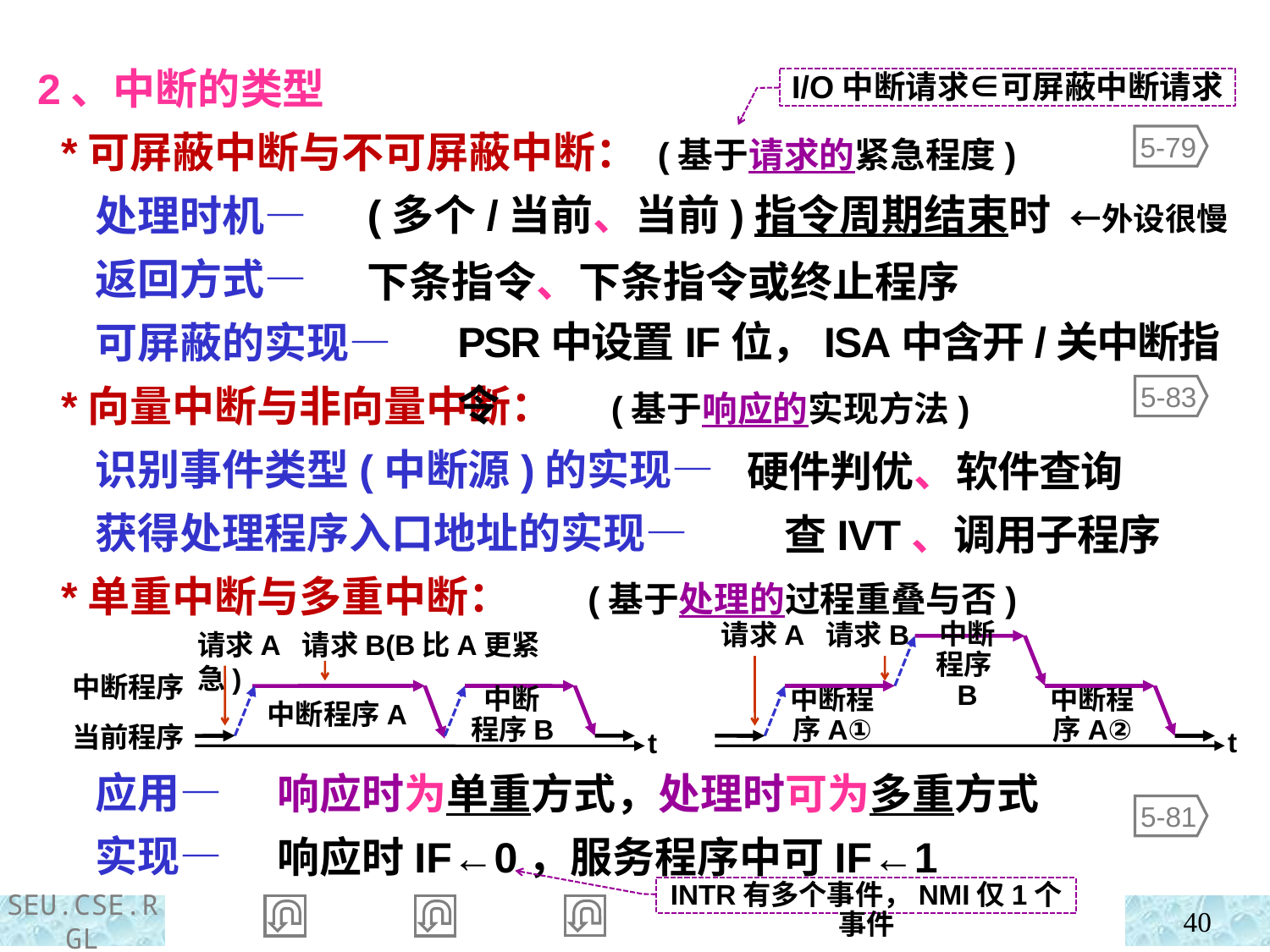

2、中断的类型
  *可屏蔽中断与不可屏蔽中断： (基于请求的紧急程度)
     处理时机—
     返回方式—
     可屏蔽的实现—
  *向量中断与非向量中断：     (基于响应的实现方法)
     识别事件类型(中断源)的实现—
     获得处理程序入口地址的实现—
  *单重中断与多重中断：       (基于处理的过程重叠与否)

     应用—
     实现—
I/O中断请求∈可屏蔽中断请求
5-79
(多个/当前、当前)指令周期结束时  ←外设很慢
下条指令、下条指令或终止程序
PSR中设置IF位，ISA中含开/关中断指令
5-83
硬件判优、软件查询
   查IVT、调用子程序
请求A  请求B

中断
程序B

中断程序A①

中断程序A②
t

请求A  请求B(B比A更紧急)

中断程序
当前程序

中断程序A

中断
程序B

t

响应时为单重方式，处理时可为多重方式
响应时IF←0，服务程序中可IF←1
5-81
INTR有多个事件，NMI仅1个事件

40